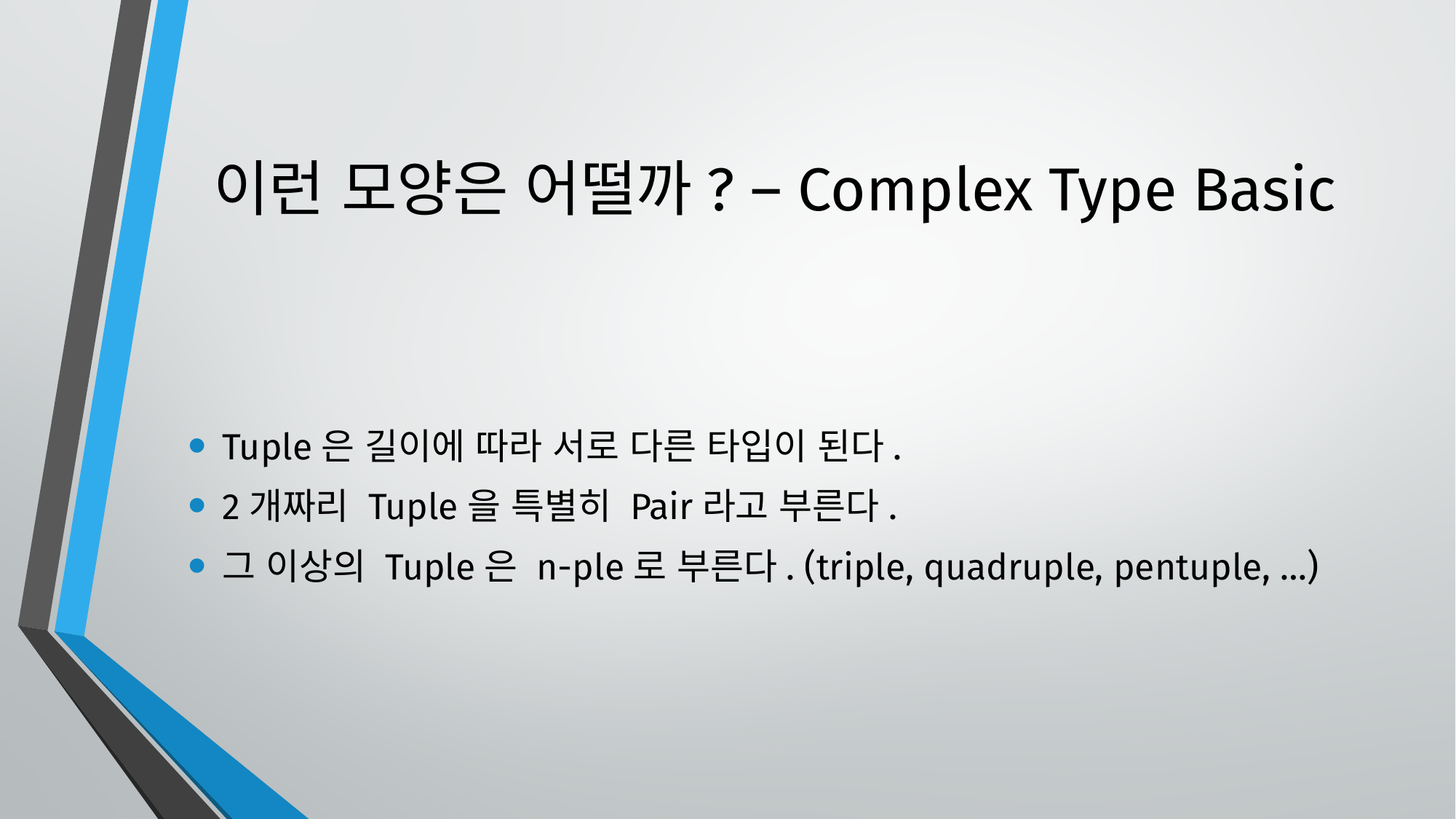

# 이런 모양은 어떨까? – Complex Type Basic
Tuple은 길이에 따라 서로 다른 타입이 된다.
2개짜리 Tuple을 특별히 Pair라고 부른다.
그 이상의 Tuple은 n-ple로 부른다. (triple, quadruple, pentuple, …)